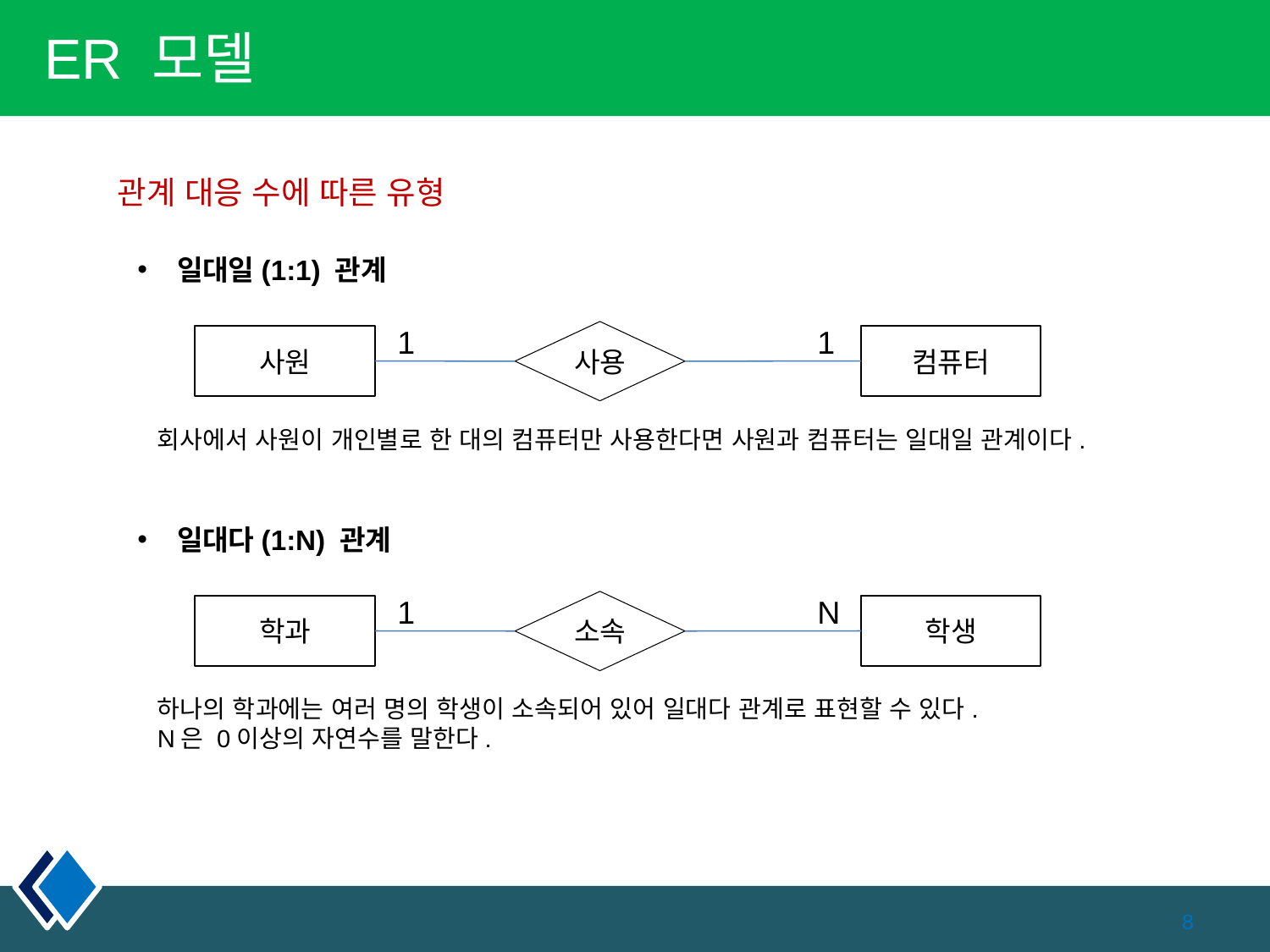

# ER 모델
관계 대응 수에 따른 유형
일대일(1:1) 관계
1
1
사용
사원
컴퓨터
회사에서 사원이 개인별로 한 대의 컴퓨터만 사용한다면 사원과 컴퓨터는 일대일 관계이다.
일대다(1:N) 관계
1
N
소속
학과
학생
하나의 학과에는 여러 명의 학생이 소속되어 있어 일대다 관계로 표현할 수 있다.
N은 0이상의 자연수를 말한다.
8